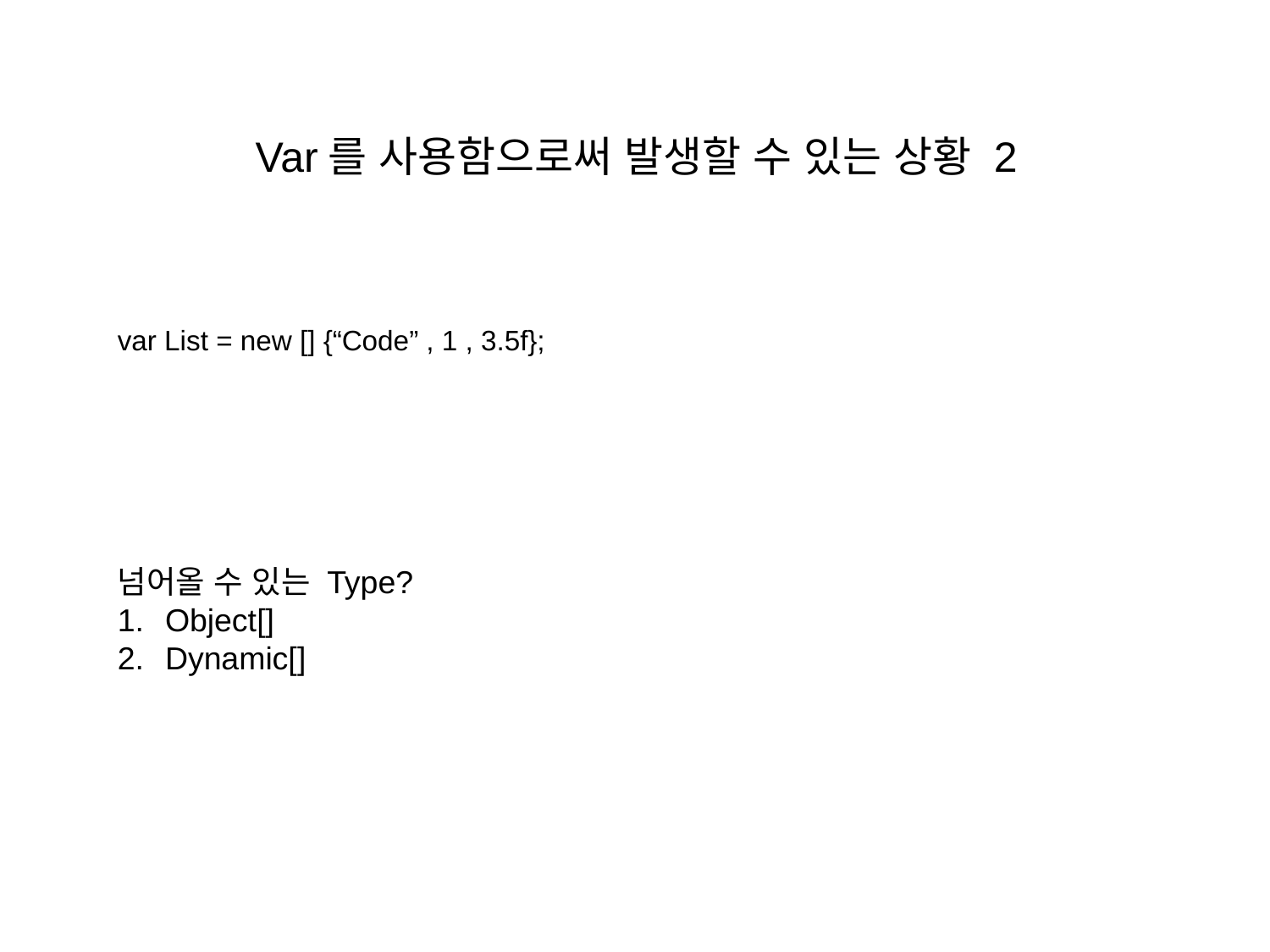

# Var를 사용함으로써 발생할 수 있는 상황 2
var List = new [] {“Code” , 1 , 3.5f};
넘어올 수 있는 Type?
Object[]
Dynamic[]